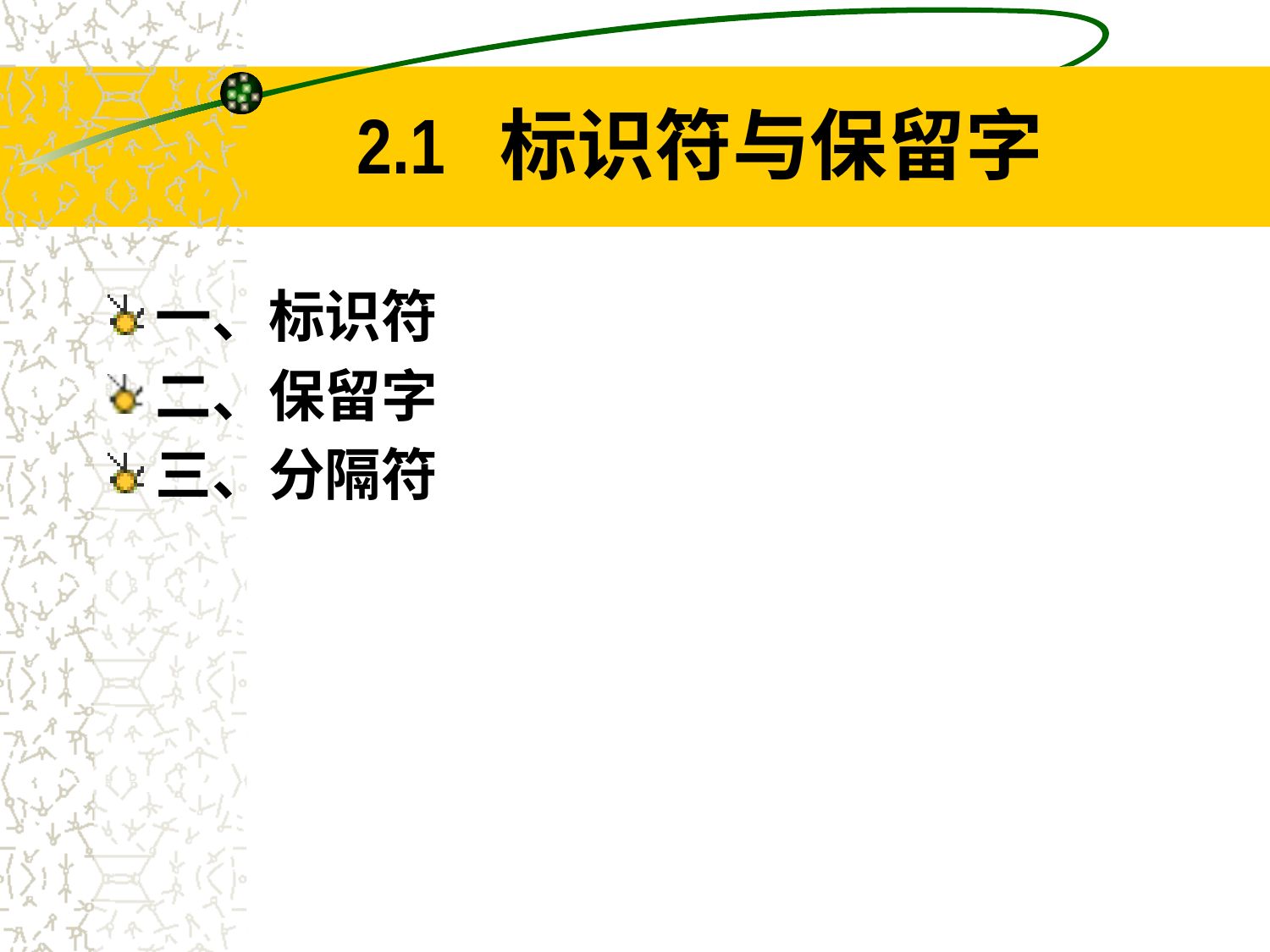

# 2.1  标识符与保留字
一、标识符
二、保留字
三、分隔符
2